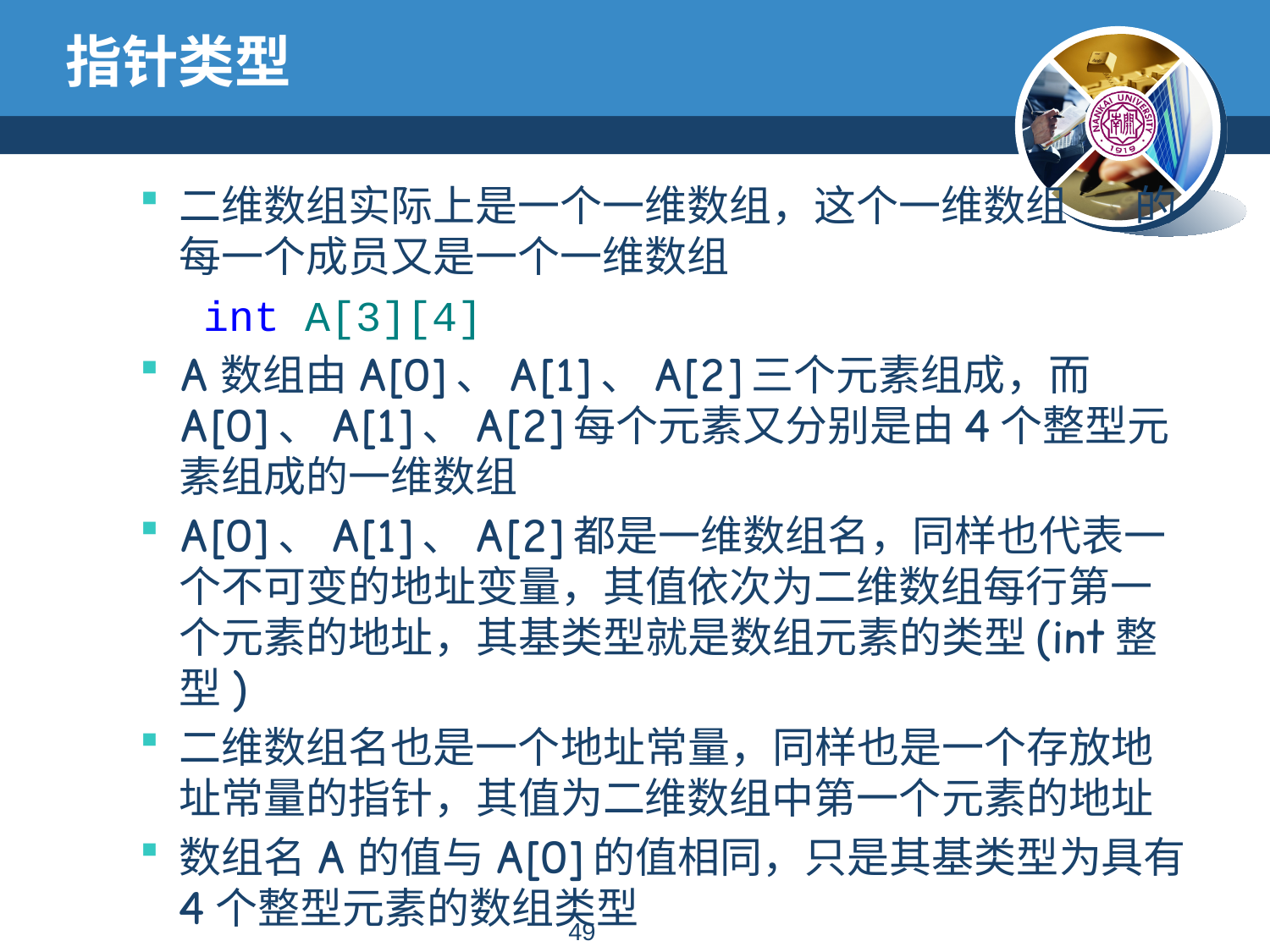

# 指针类型
二维数组实际上是一个一维数组，这个一维数组       的每一个成员又是一个一维数组
int A[3][4]
A数组由A[0]、A[1]、A[2]三个元素组成，而A[0]、A[1]、A[2]每个元素又分别是由4个整型元素组成的一维数组
A[0]、A[1]、A[2]都是一维数组名，同样也代表一个不可变的地址变量，其值依次为二维数组每行第一个元素的地址，其基类型就是数组元素的类型(int整型)
二维数组名也是一个地址常量，同样也是一个存放地址常量的指针，其值为二维数组中第一个元素的地址
数组名A的值与A[0]的值相同，只是其基类型为具有4个整型元素的数组类型
49